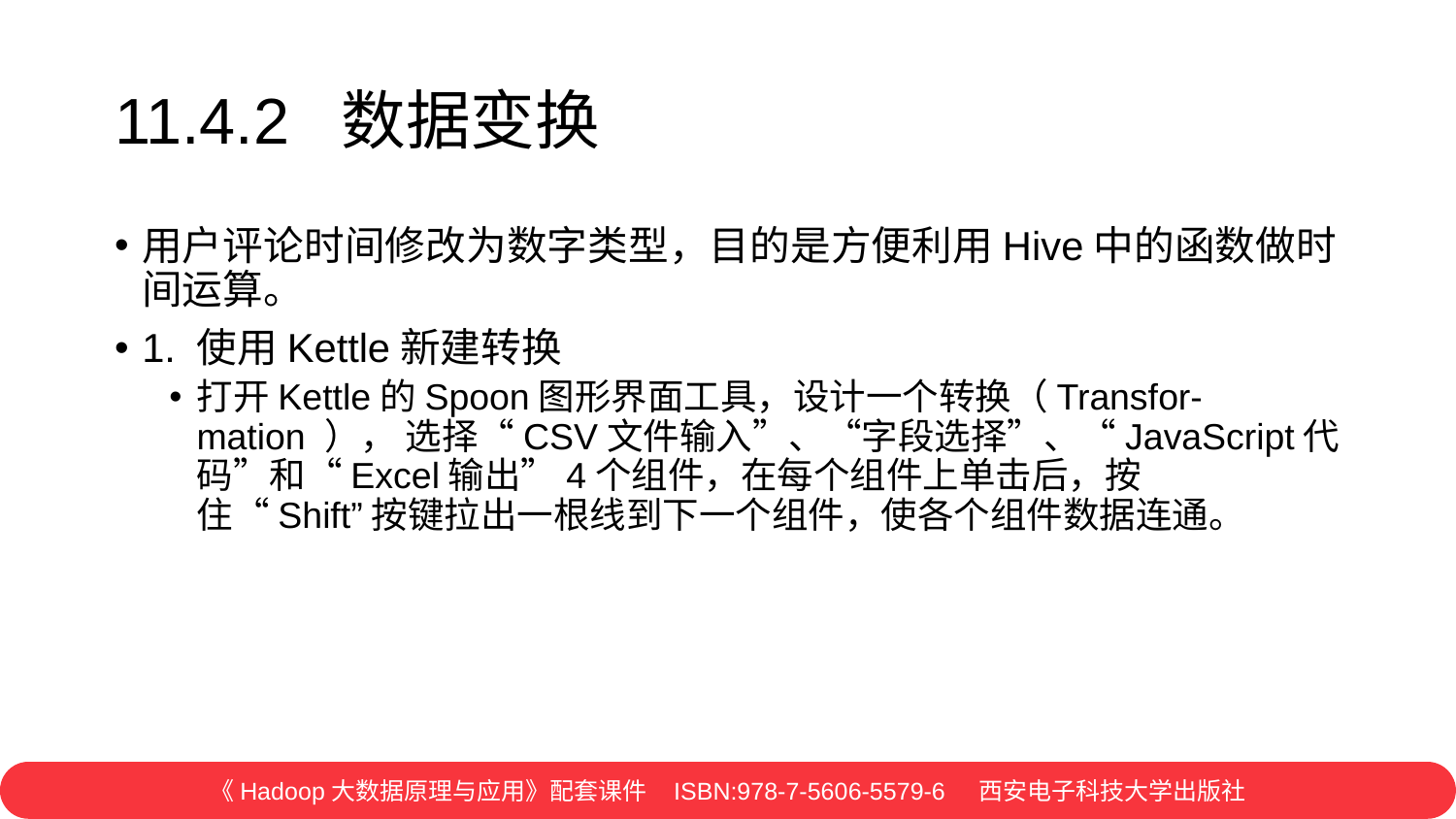

# 11.4.2  数据变换
用户评论时间修改为数字类型，目的是方便利用Hive中的函数做时间运算。
1. 使用Kettle新建转换
打开Kettle的Spoon图形界面工具，设计一个转换（Transfor-mation ）， 选择“CSV文件输入”、“字段选择”、“JavaScript代码”和“Excel输出”4个组件，在每个组件上单击后，按住“Shift”按键拉出一根线到下一个组件，使各个组件数据连通。